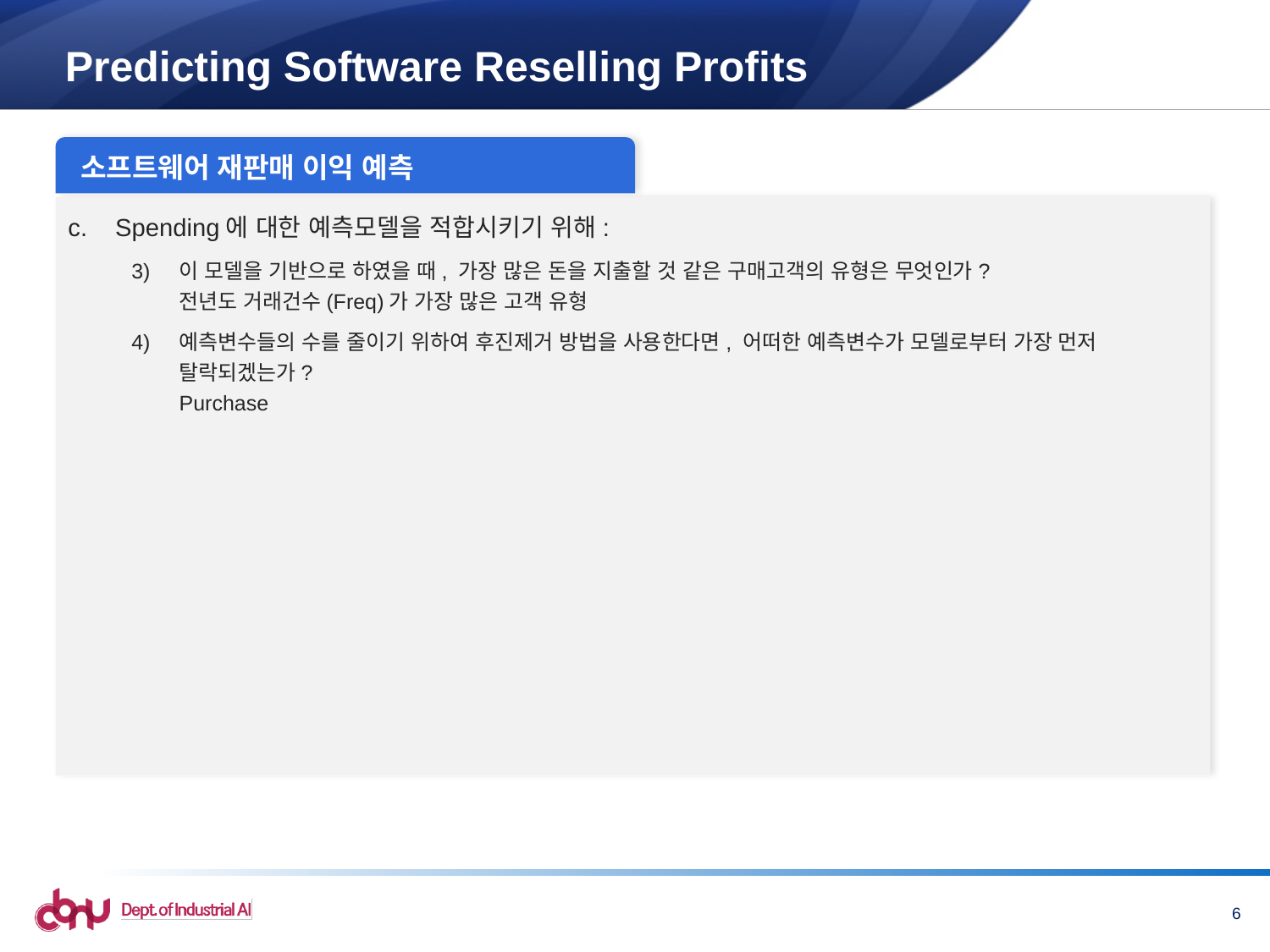

# Predicting Software Reselling Profits
소프트웨어 재판매 이익 예측
c.    Spending에 대한 예측모델을 적합시키기 위해:
이 모델을 기반으로 하였을 때, 가장 많은 돈을 지출할 것 같은 구매고객의 유형은 무엇인가?
전년도 거래건수(Freq)가 가장 많은 고객 유형
예측변수들의 수를 줄이기 위하여 후진제거 방법을 사용한다면, 어떠한 예측변수가 모델로부터 가장 먼저 탈락되겠는가?
Purchase